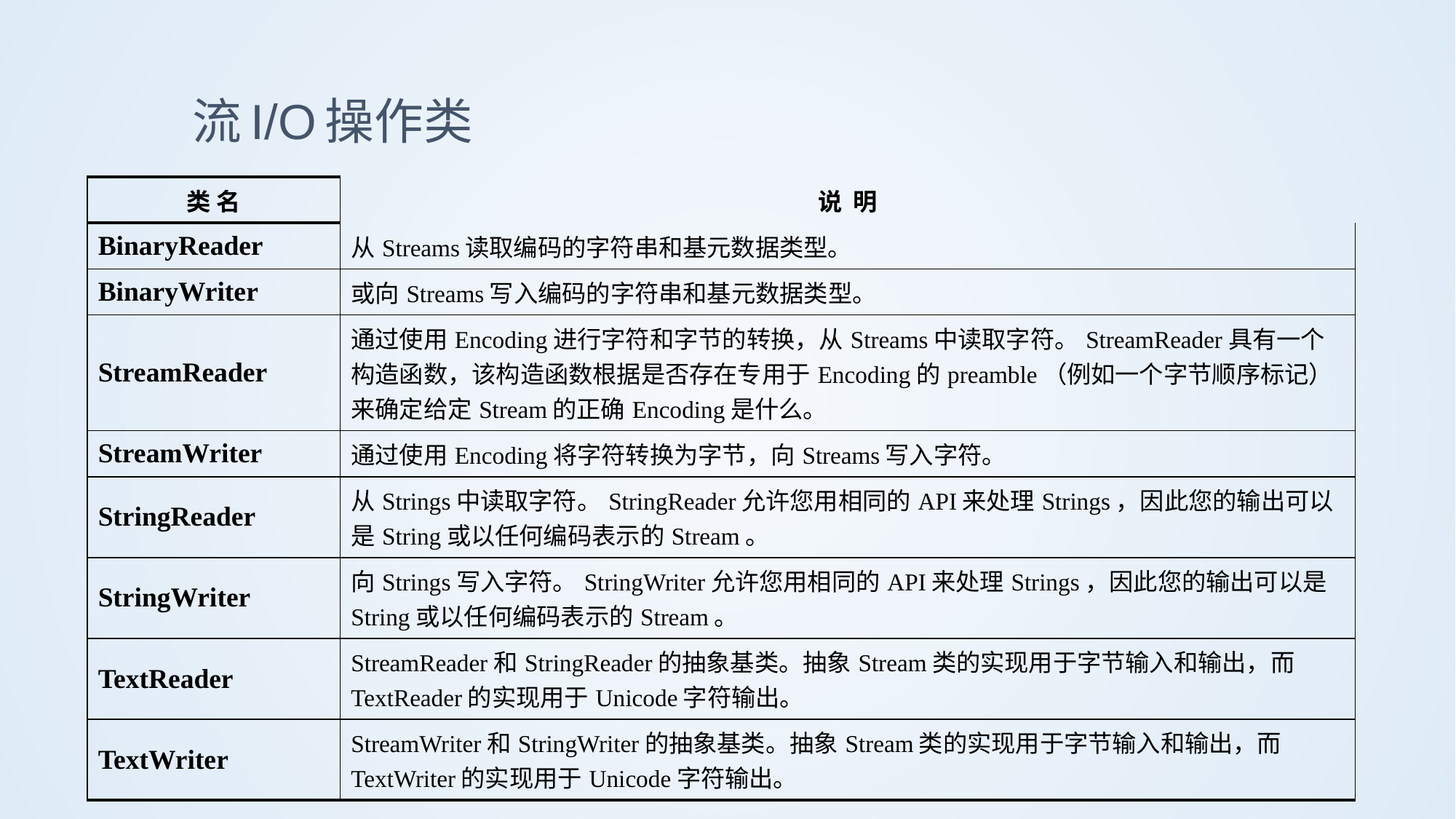

# 流I/O操作类
| 类 名 | 说 明 |
| --- | --- |
| BinaryReader | 从Streams读取编码的字符串和基元数据类型。 |
| BinaryWriter | 或向Streams写入编码的字符串和基元数据类型。 |
| StreamReader | 通过使用Encoding进行字符和字节的转换，从Streams中读取字符。StreamReader具有一个构造函数，该构造函数根据是否存在专用于Encoding的preamble（例如一个字节顺序标记）来确定给定Stream的正确Encoding是什么。 |
| StreamWriter | 通过使用Encoding将字符转换为字节，向Streams写入字符。 |
| StringReader | 从Strings中读取字符。StringReader允许您用相同的API来处理Strings，因此您的输出可以是String或以任何编码表示的Stream。 |
| StringWriter | 向Strings写入字符。StringWriter允许您用相同的API来处理Strings，因此您的输出可以是String或以任何编码表示的Stream。 |
| TextReader | StreamReader和StringReader的抽象基类。抽象Stream类的实现用于字节输入和输出，而TextReader的实现用于Unicode字符输出。 |
| TextWriter | StreamWriter和StringWriter的抽象基类。抽象Stream类的实现用于字节输入和输出，而TextWriter的实现用于Unicode字符输出。 |